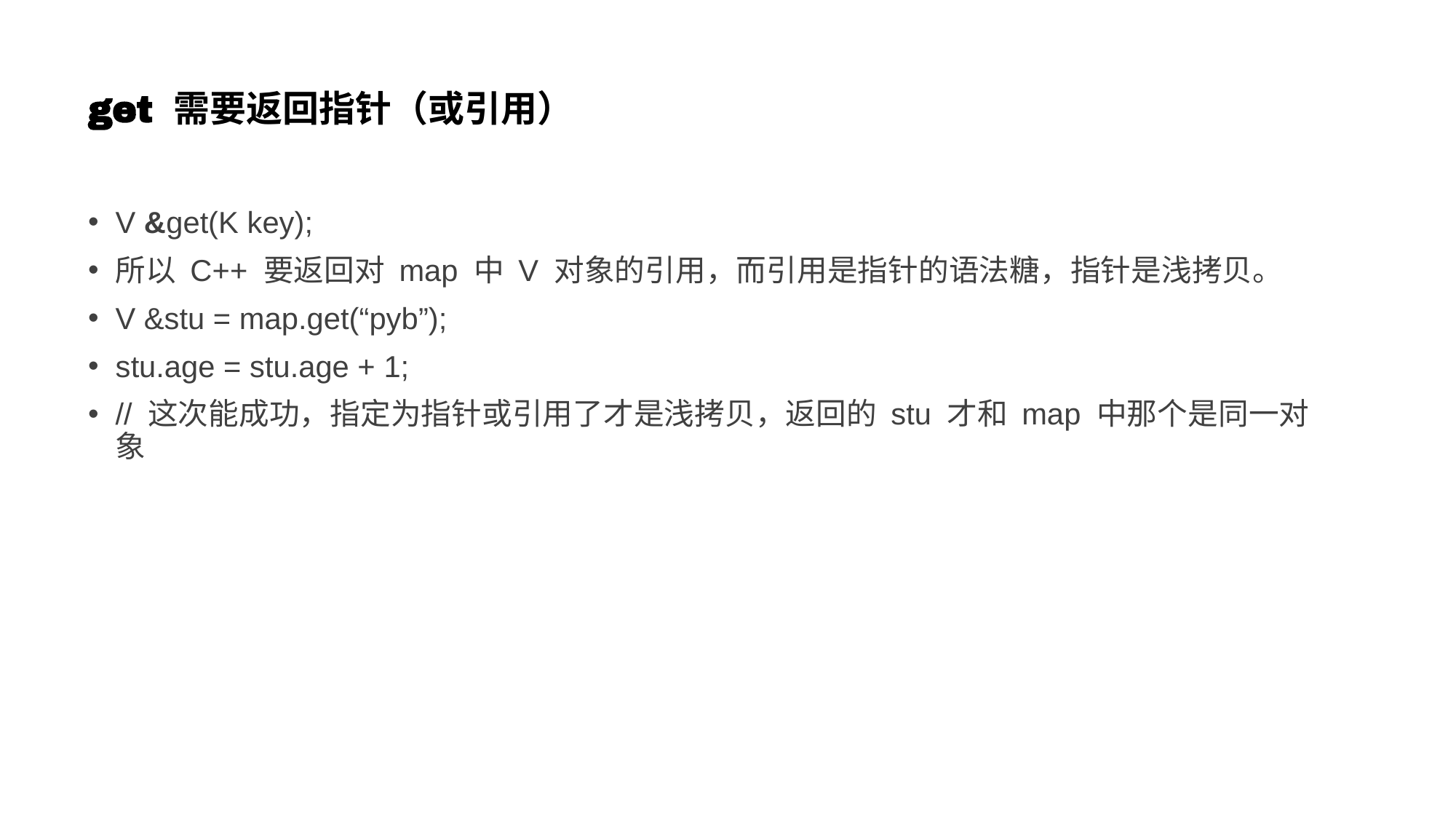

# get 需要返回指针（或引用）
V &get(K key);
所以 C++ 要返回对 map 中 V 对象的引用，而引用是指针的语法糖，指针是浅拷贝。
V &stu = map.get(“pyb”);
stu.age = stu.age + 1;
// 这次能成功，指定为指针或引用了才是浅拷贝，返回的 stu 才和 map 中那个是同一对象